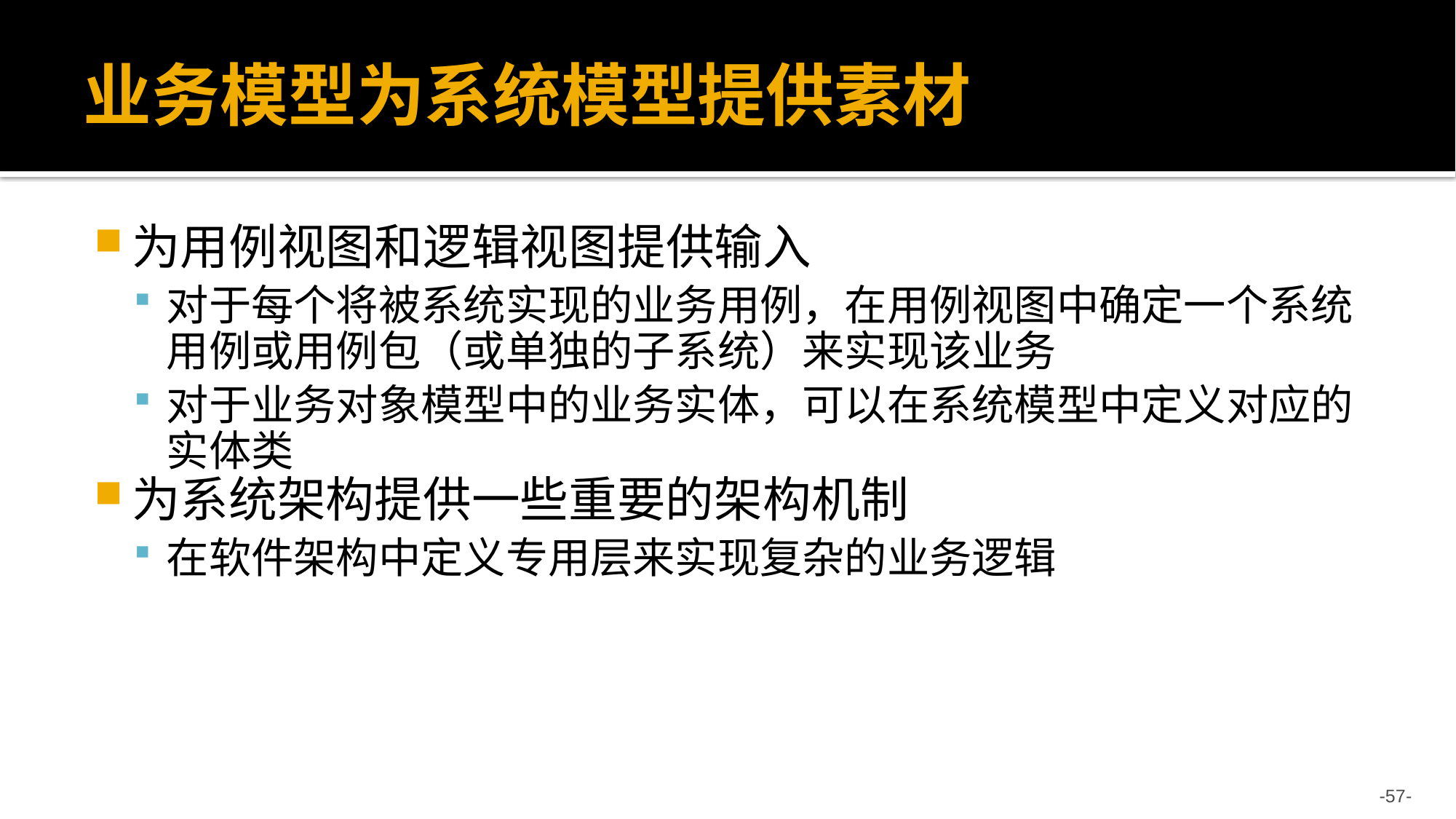

# 业务模型为系统模型提供素材
为用例视图和逻辑视图提供输入
对于每个将被系统实现的业务用例，在用例视图中确定一个系统用例或用例包（或单独的子系统）来实现该业务
对于业务对象模型中的业务实体，可以在系统模型中定义对应的实体类
为系统架构提供一些重要的架构机制
在软件架构中定义专用层来实现复杂的业务逻辑
-57-